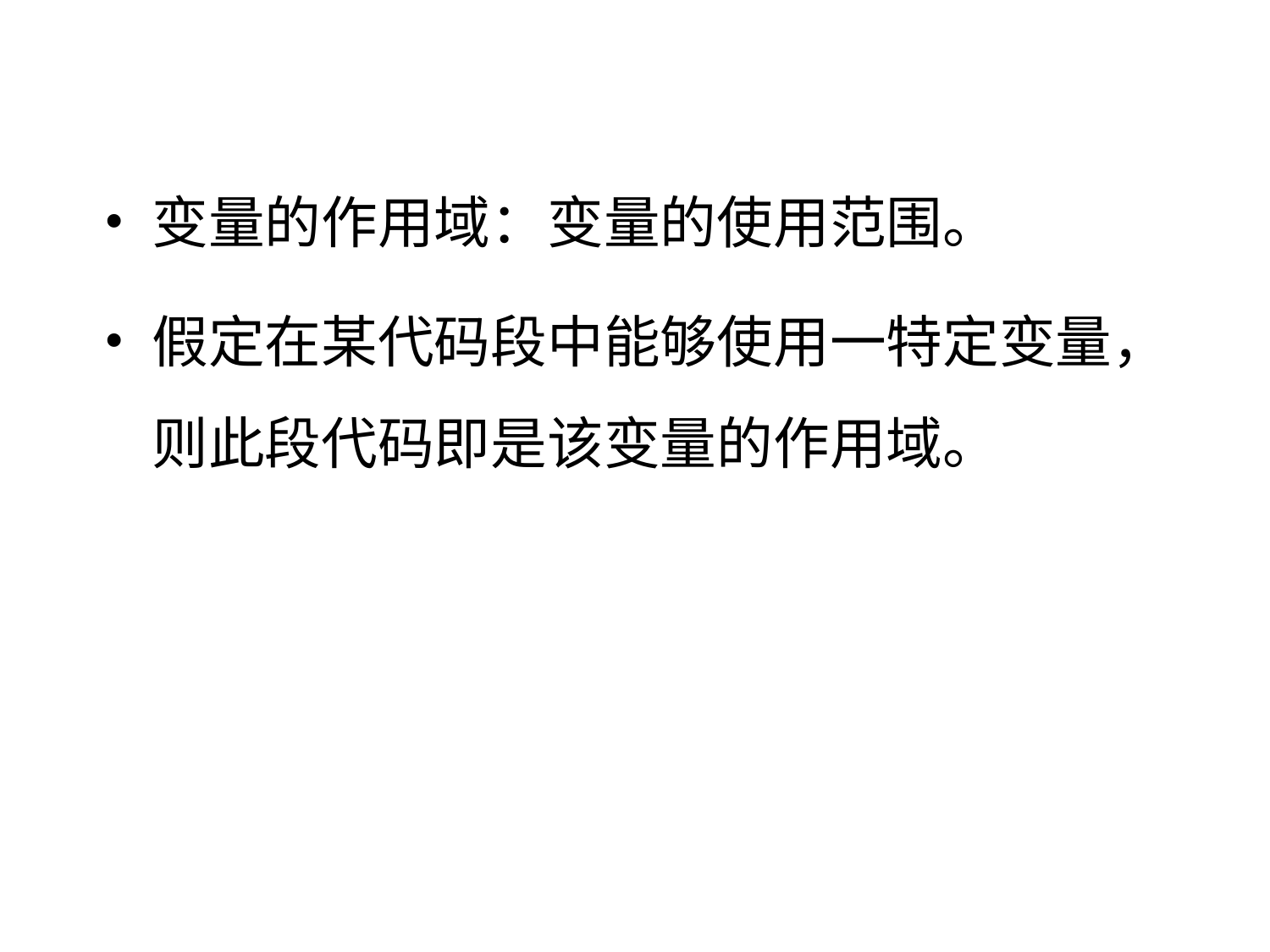

变量的作用域
变量的作用域：变量的使用范围。
假定在某代码段中能够使用一特定变量，则此段代码即是该变量的作用域。